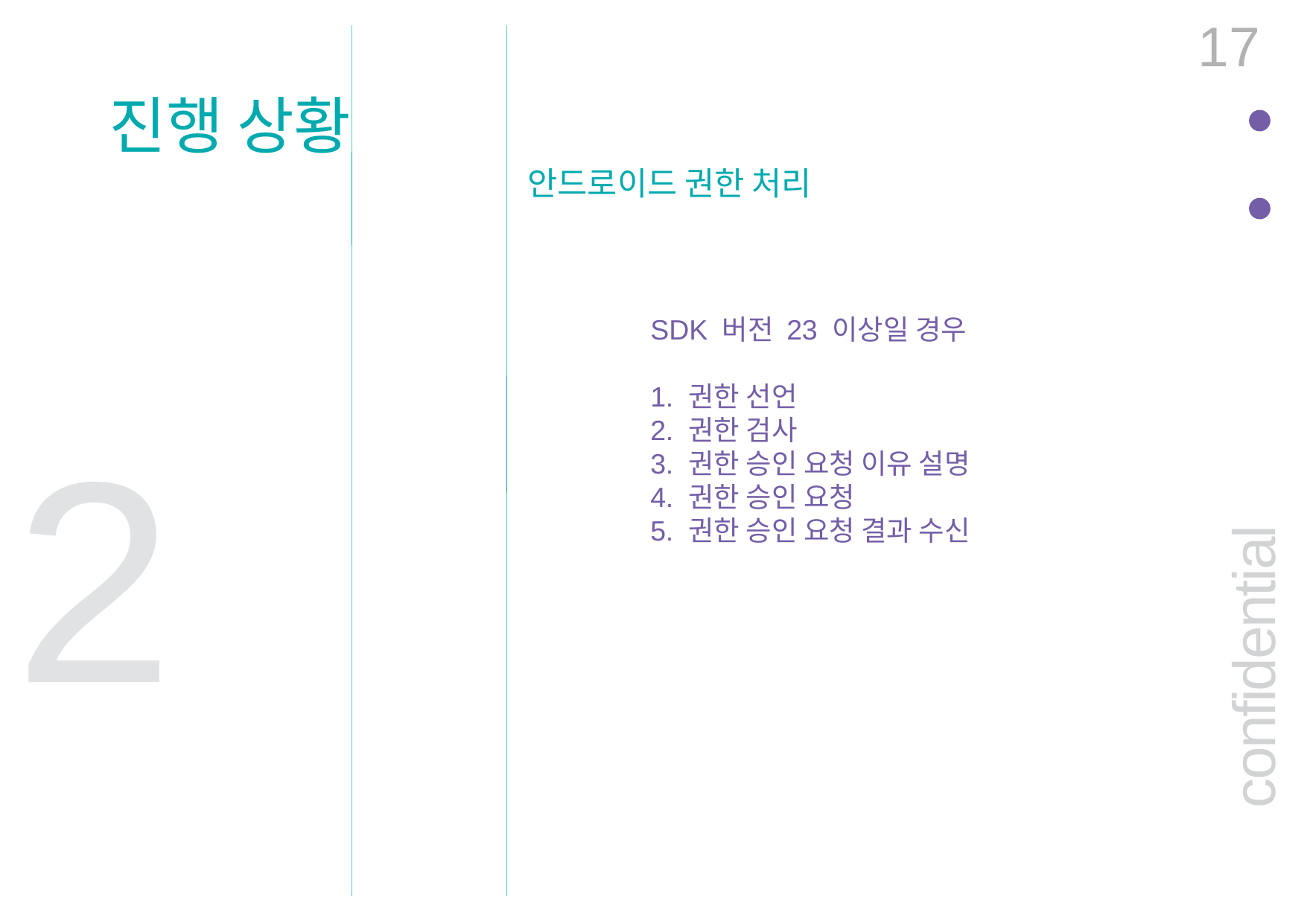

17

진행 상황

안드로이드 권한 처리

드래그와 클릭으로 범위 지정
물품 이름 입력 시 버튼 생성
버튼 클릭 후 드래그/클릭으로 지정된 범위만큼 가판대 정의
	버튼 색과 셀 색을 일치시켜 		직관성 향상
버튼 더블클릭 시 삭제
	물품 삭제 기능
SDK 버전 23 이상일 경우

1. 권한 선언
2. 권한 검사
3. 권한 승인 요청 이유 설명
4. 권한 승인 요청
5. 권한 승인 요청 결과 수신

SDK 버전 23 이상일 경우

1. 권한 선언
2. 권한 검사
3. 권한 승인 요청 이유 설명
4. 권한 승인 요청
5. 권한 승인 요청 결과 수신

드래그/클릭으로 범위 지정
물품 이름 입력시 버튼 생성
버튼 클릭 후 드래그/클릭으로 지정된 범위만큼 가판대 정의
버튼 색과 셀 색을 일치시켜서 직관성 향상
버튼 더블클릭시 삭제
물품 삭제 기능
2
confidential